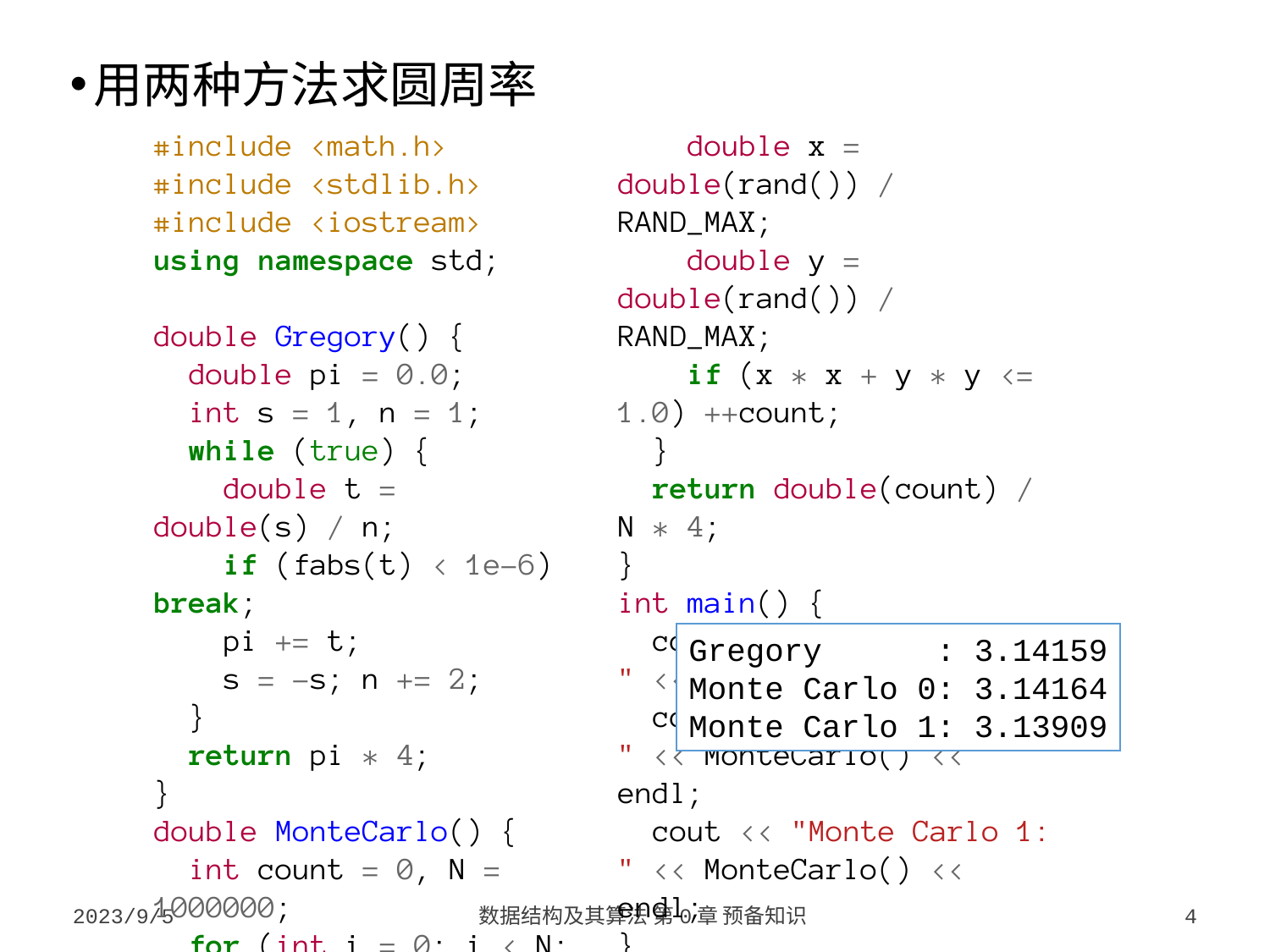

用两种方法求圆周率
#include <math.h>
#include <stdlib.h>
#include <iostream>
using namespace std;

double Gregory() {
  double pi = 0.0;
  int s = 1, n = 1;
  while (true) {
    double t = double(s) / n;
    if (fabs(t) < 1e-6) break;
    pi += t;
    s = -s; n += 2;
  }
  return pi * 4;
}
double MonteCarlo() {
  int count = 0, N = 1000000;
  for (int i = 0; i < N; ++i) {
    double x = double(rand()) / RAND_MAX;
    double y = double(rand()) / RAND_MAX;
    if (x * x + y * y <= 1.0) ++count;
  }
  return double(count) / N * 4;
}
int main() {
  cout << "Gregory      : " << Gregory() << endl;
  cout << "Monte Carlo 0: " << MonteCarlo() << endl;
  cout << "Monte Carlo 1: " << MonteCarlo() << endl;
}
Gregory      : 3.14159
Monte Carlo 0: 3.14164
Monte Carlo 1: 3.13909
2023/9/5
数据结构及其算法 第0章 预备知识
4